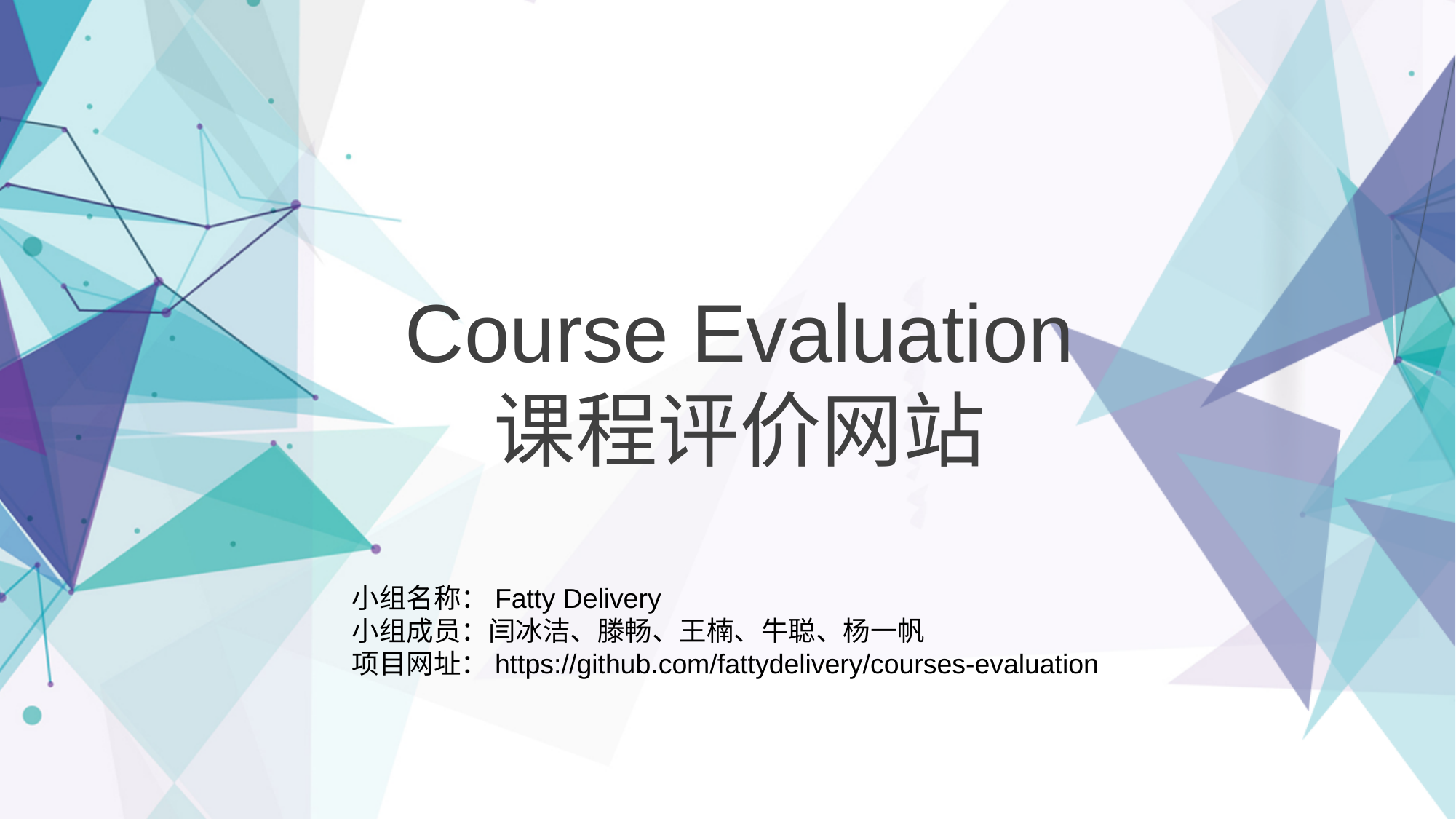

Course Evaluation
课程评价网站
小组名称：Fatty Delivery
小组成员：闫冰洁、滕畅、王楠、牛聪、杨一帆
项目网址：https://github.com/fattydelivery/courses-evaluation